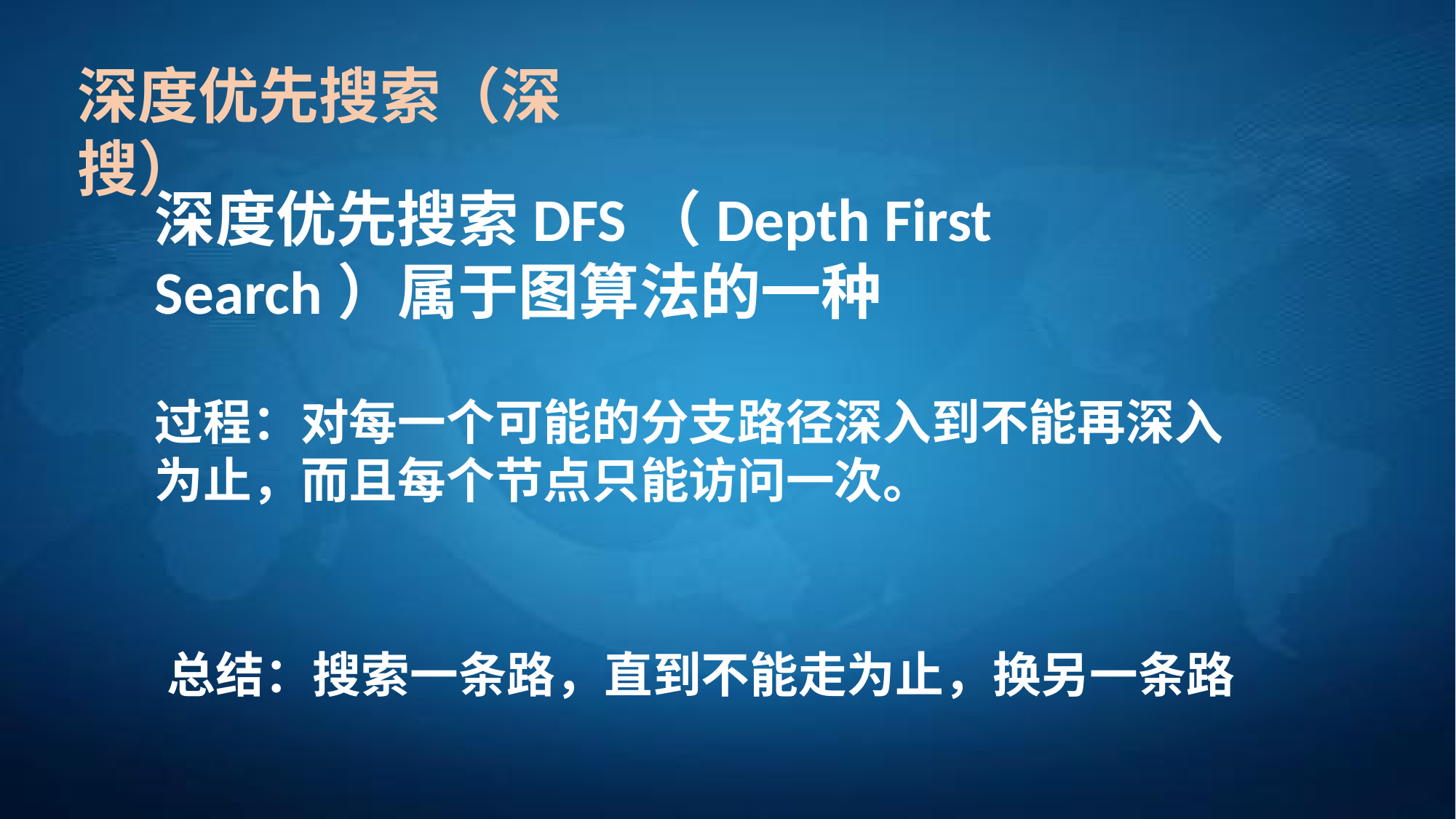

深度优先搜索（深搜）
深度优先搜索DFS（Depth First Search）属于图算法的一种
过程：对每一个可能的分支路径深入到不能再深入为止，而且每个节点只能访问一次。
总结：搜索一条路，直到不能走为止，换另一条路